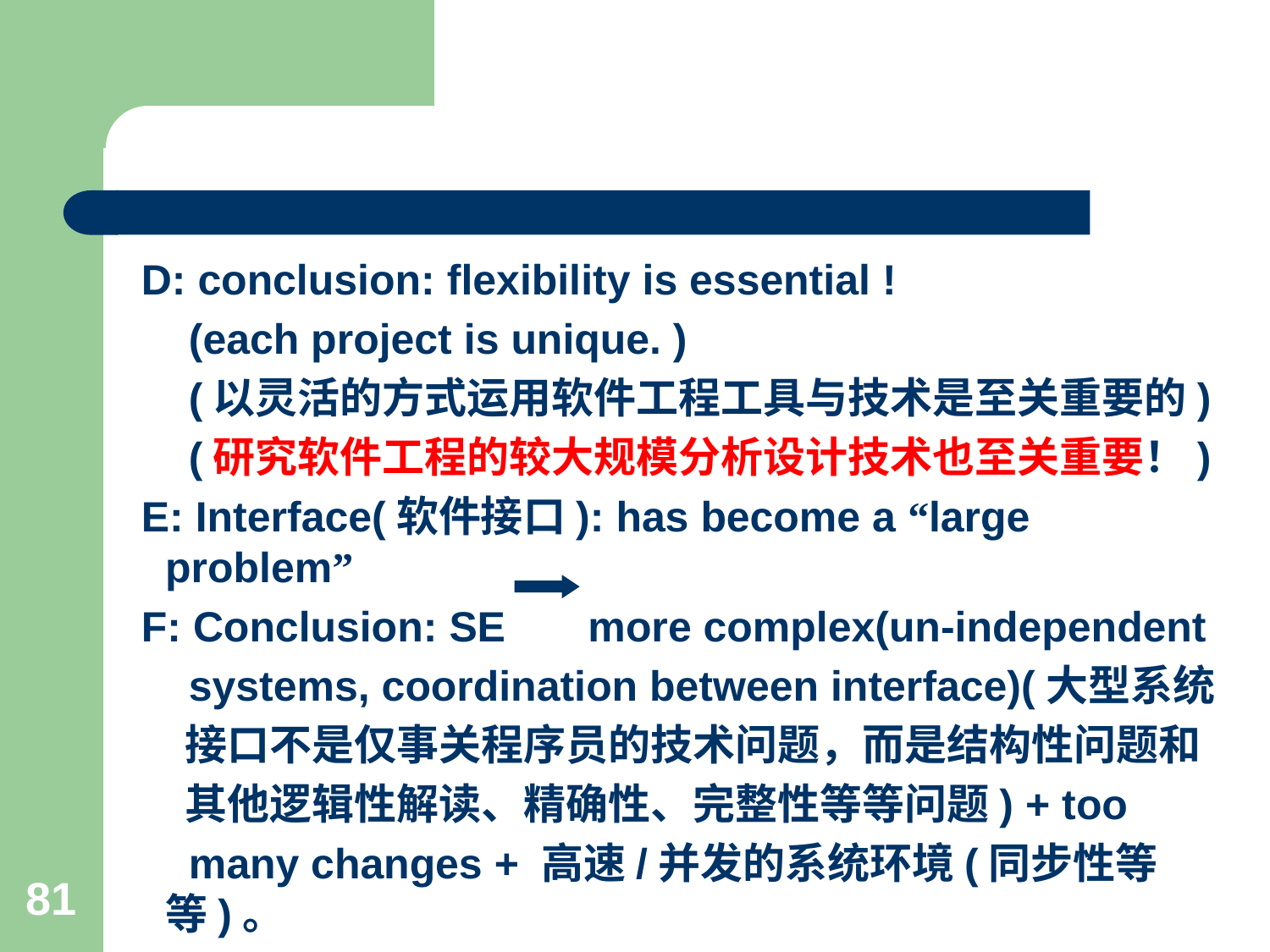

#
  D: conclusion: flexibility is essential !
      (each project is unique. )
      (以灵活的方式运用软件工程工具与技术是至关重要的)
      (研究软件工程的较大规模分析设计技术也至关重要！)
  E: Interface(软件接口): has become a “large problem”
  F: Conclusion: SE       more complex(un-independent
      systems, coordination between interface)(大型系统
      接口不是仅事关程序员的技术问题，而是结构性问题和
      其他逻辑性解读、精确性、完整性等等问题) + too
      many changes + 高速/并发的系统环境(同步性等等)。
     上述情况最终带来了一系列问题。

81